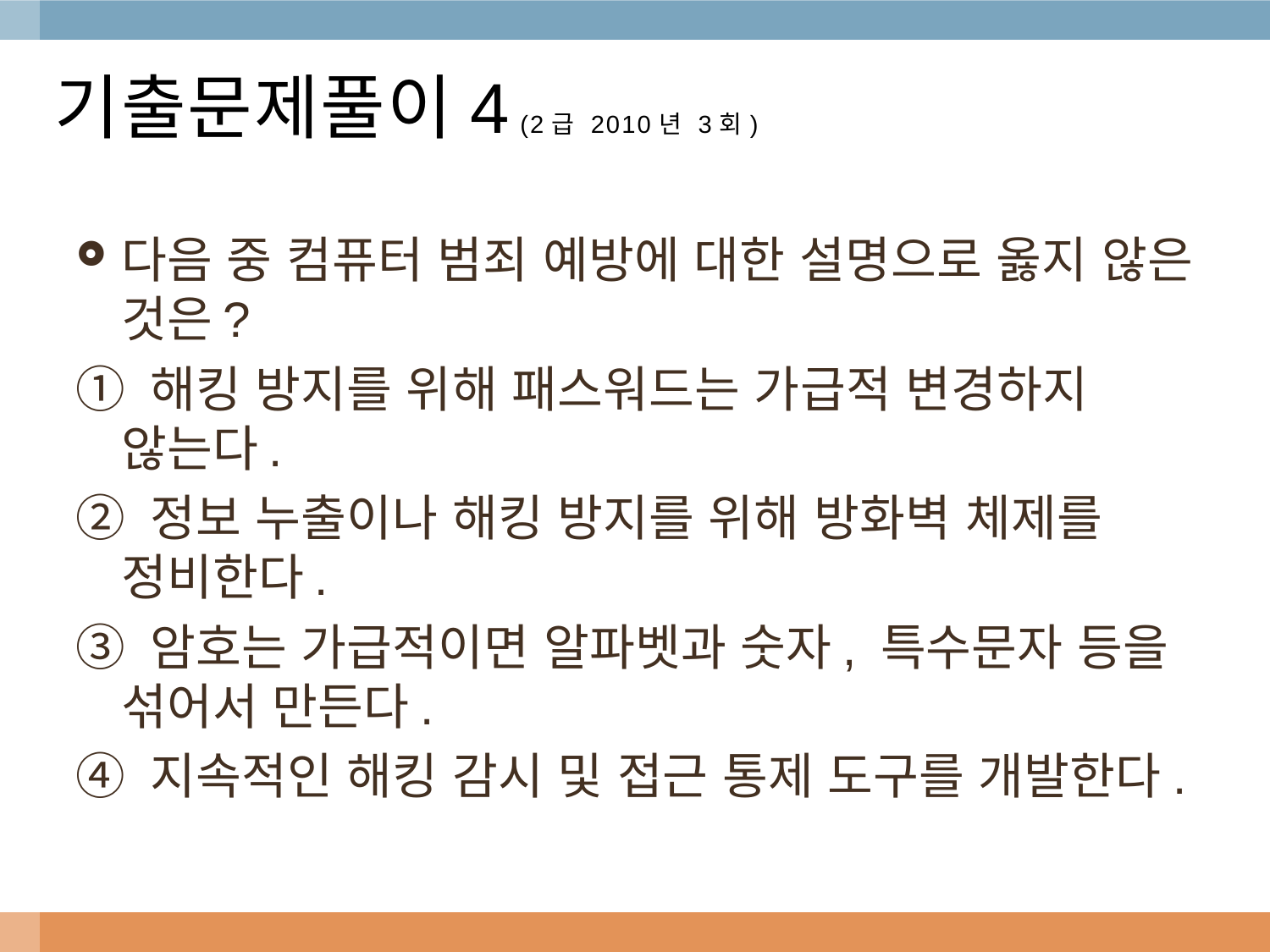

# 기출문제풀이4 (2급 2010년 3회)
다음 중 컴퓨터 범죄 예방에 대한 설명으로 옳지 않은 것은?
① 해킹 방지를 위해 패스워드는 가급적 변경하지 않는다.
② 정보 누출이나 해킹 방지를 위해 방화벽 체제를 정비한다.
③ 암호는 가급적이면 알파벳과 숫자, 특수문자 등을 섞어서 만든다.
④ 지속적인 해킹 감시 및 접근 통제 도구를 개발한다.